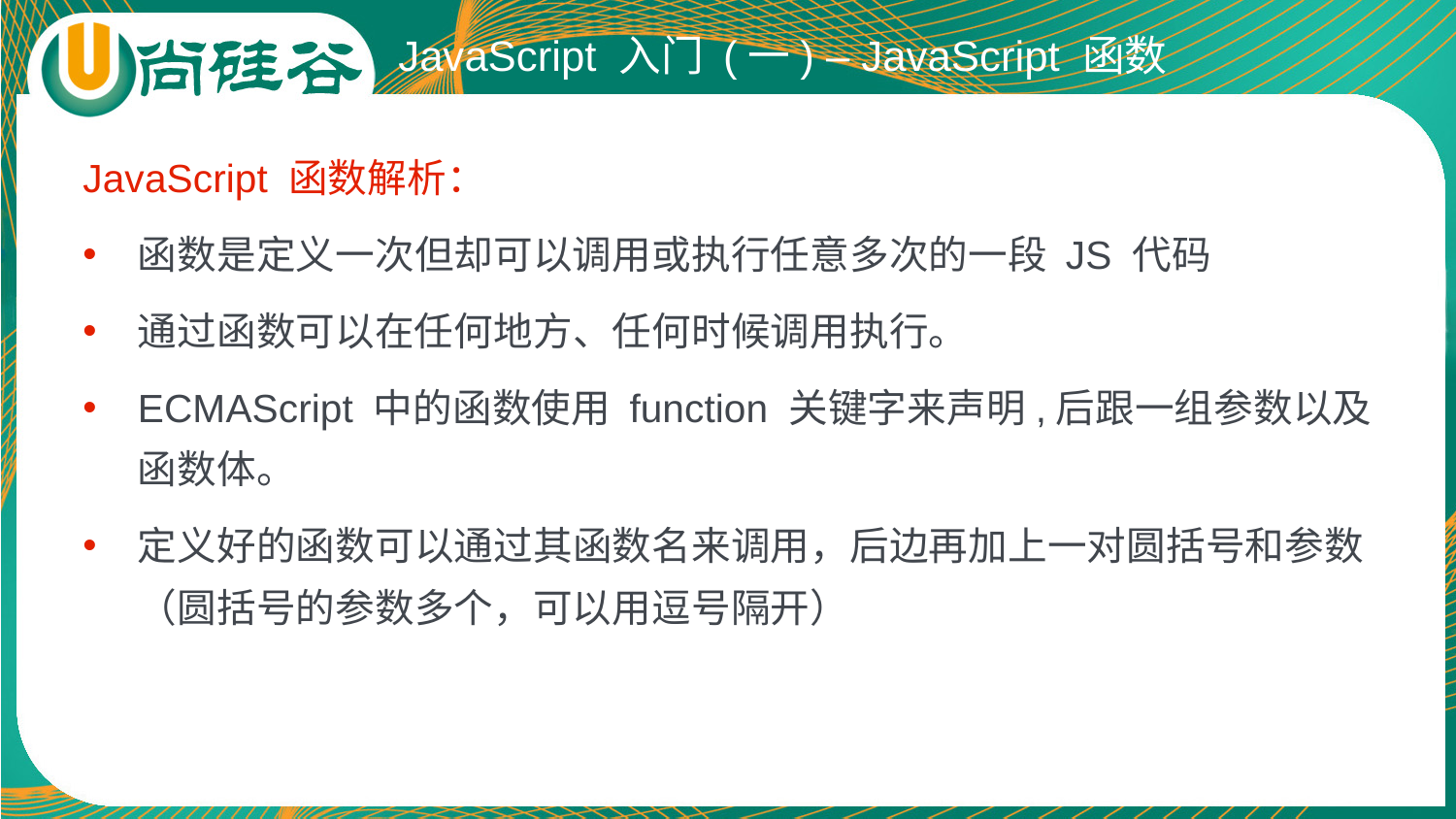

# JavaScript 入门 (一) – JavaScript 函数
JavaScript 函数解析：
函数是定义一次但却可以调用或执行任意多次的一段 JS 代码
通过函数可以在任何地方、任何时候调用执行。
ECMAScript 中的函数使用 function 关键字来声明,后跟一组参数以及函数体。
定义好的函数可以通过其函数名来调用，后边再加上一对圆括号和参数（圆括号的参数多个，可以用逗号隔开）